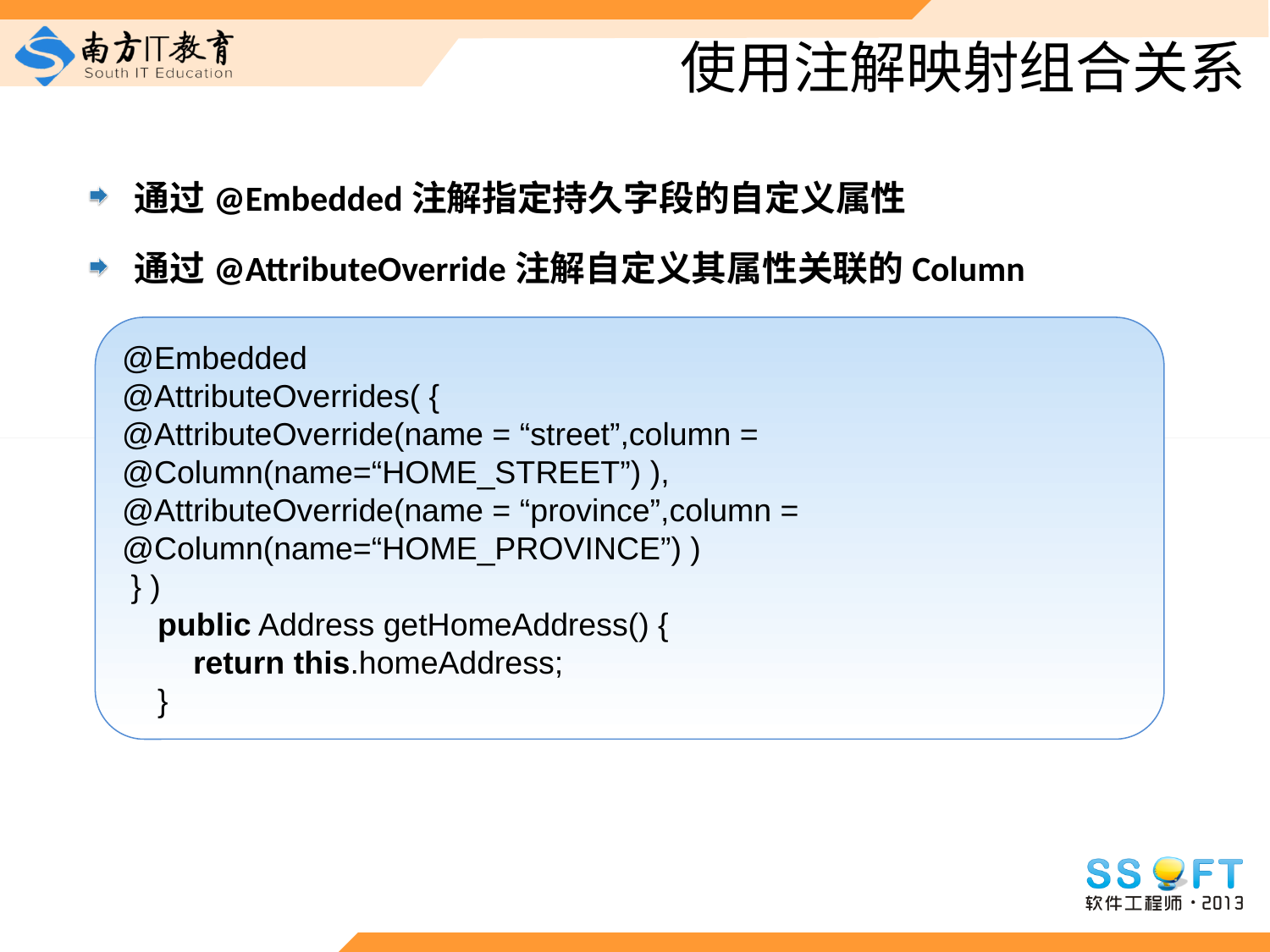

# 使用注解映射组合关系
通过@Embedded注解指定持久字段的自定义属性
通过@AttributeOverride注解自定义其属性关联的Column

@Embedded
@AttributeOverrides( {
@AttributeOverride(name = “street”,column = @Column(name=“HOME_STREET”) ),
@AttributeOverride(name = “province”,column = @Column(name=“HOME_PROVINCE”) )
 } )
    public Address getHomeAddress() {
        return this.homeAddress;
    }